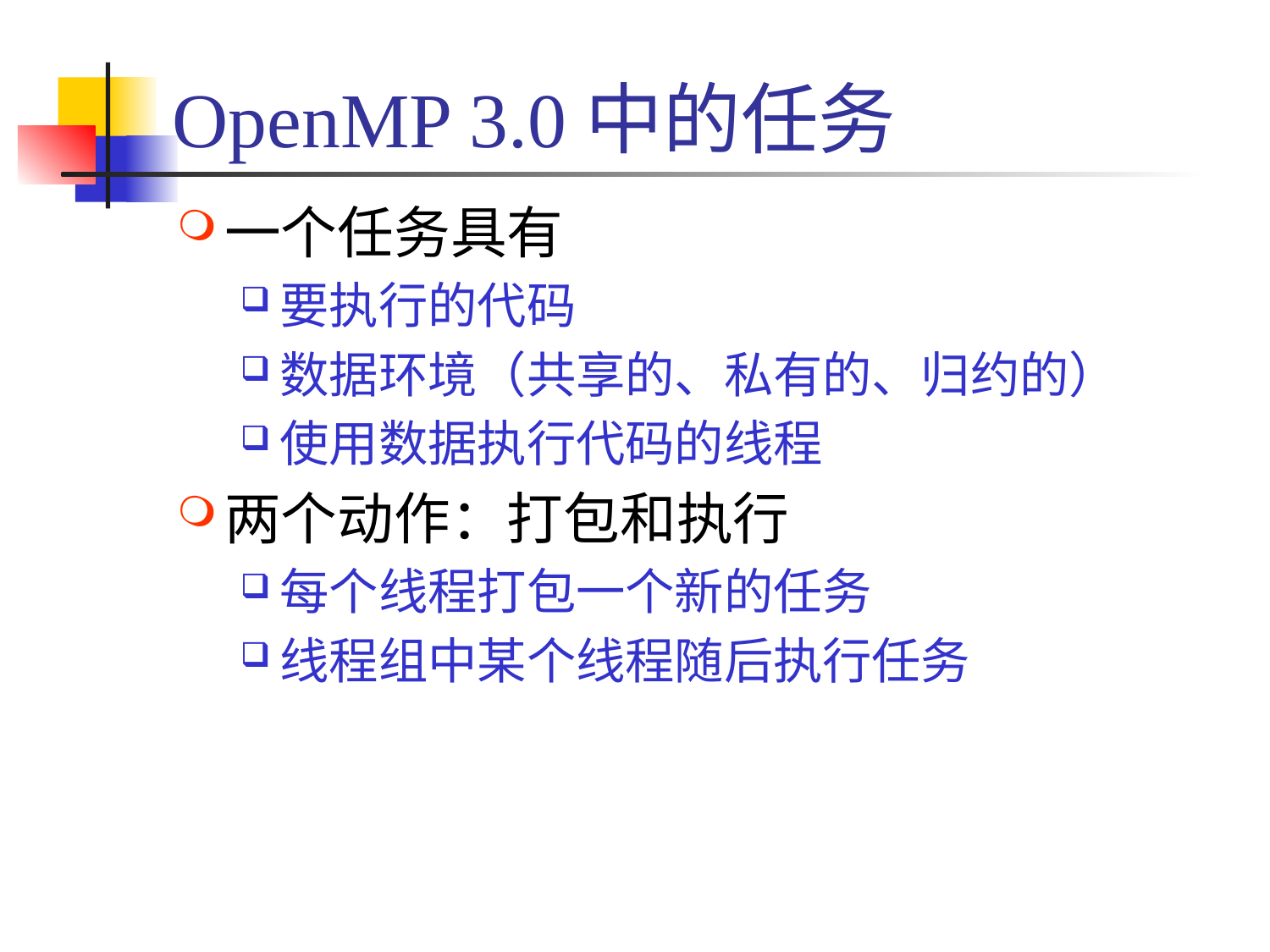

# OpenMP 3.0中的任务
一个任务具有
要执行的代码
数据环境（共享的、私有的、归约的）
使用数据执行代码的线程
两个动作：打包和执行
每个线程打包一个新的任务
线程组中某个线程随后执行任务